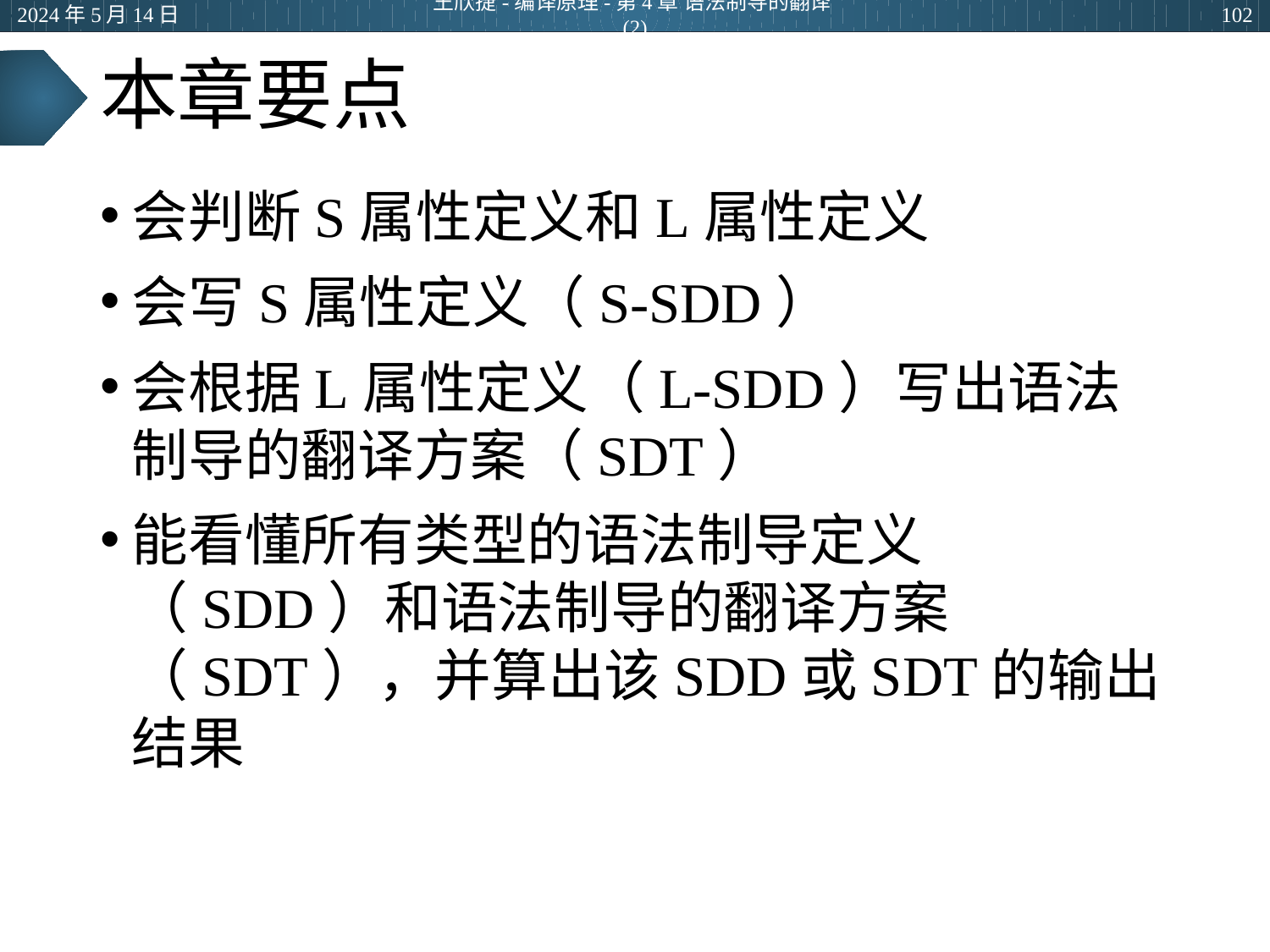

2024年5月14日
王欣捷-编译原理-第4章 语法制导的翻译(2)
102
# 本章要点
会判断S属性定义和L属性定义
会写S属性定义（S-SDD）
会根据L属性定义（L-SDD）写出语法制导的翻译方案（SDT）
能看懂所有类型的语法制导定义（SDD）和语法制导的翻译方案（SDT），并算出该SDD或SDT的输出结果